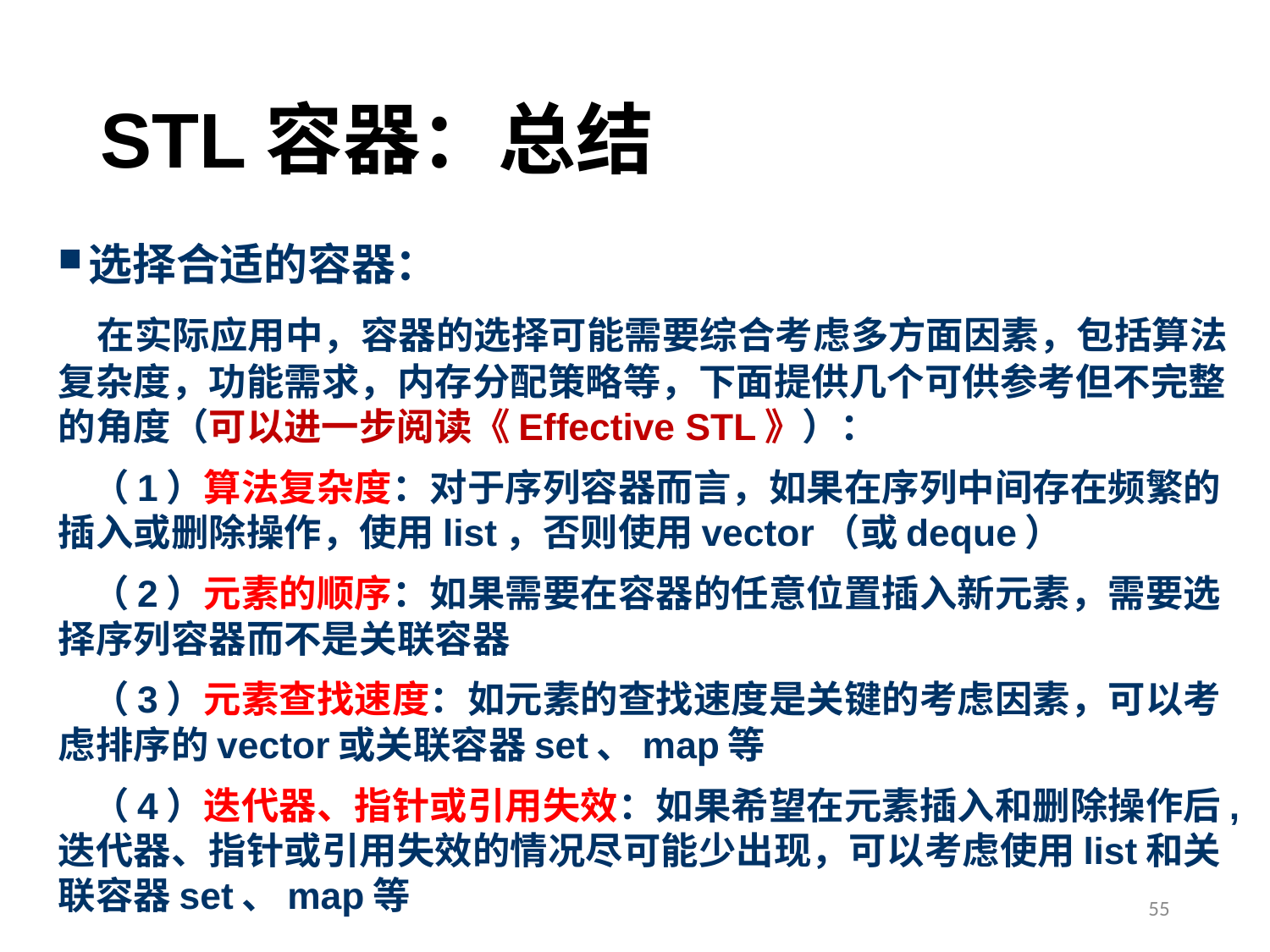

# STL容器：总结
选择合适的容器：
   在实际应用中，容器的选择可能需要综合考虑多方面因素，包括算法复杂度，功能需求，内存分配策略等，下面提供几个可供参考但不完整的角度（可以进一步阅读《Effective STL》）：
   （1）算法复杂度：对于序列容器而言，如果在序列中间存在频繁的插入或删除操作，使用list，否则使用vector（或deque）
   （2）元素的顺序：如果需要在容器的任意位置插入新元素，需要选择序列容器而不是关联容器
   （3）元素查找速度：如元素的查找速度是关键的考虑因素，可以考虑排序的vector或关联容器set、map等
   （4）迭代器、指针或引用失效：如果希望在元素插入和删除操作后,迭代器、指针或引用失效的情况尽可能少出现，可以考虑使用list和关联容器set、map等
55